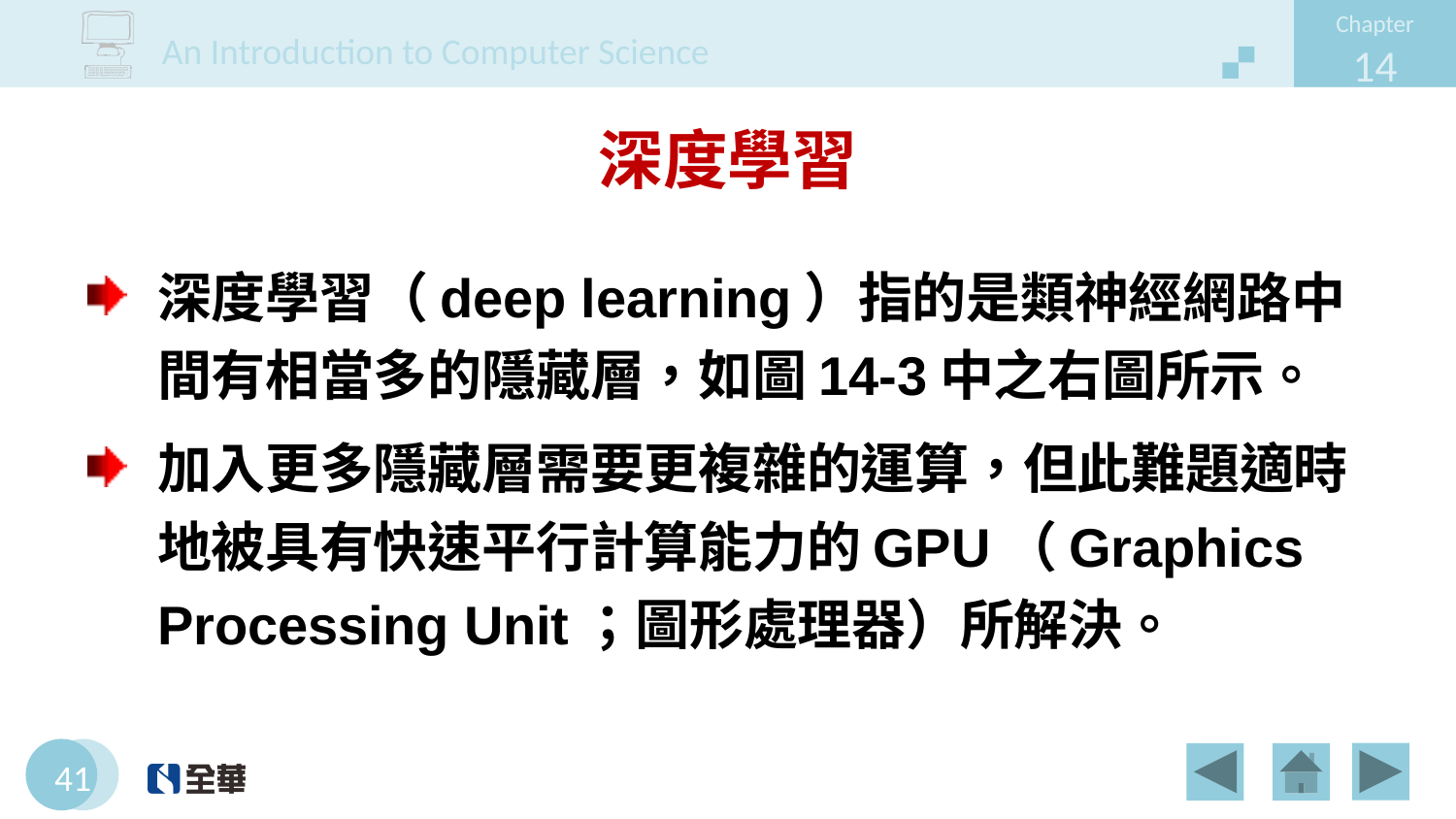

# 深度學習
深度學習（deep learning）指的是類神經網路中間有相當多的隱藏層，如圖14-3中之右圖所示。
加入更多隱藏層需要更複雜的運算，但此難題適時地被具有快速平行計算能力的GPU（Graphics Processing Unit；圖形處理器）所解決。